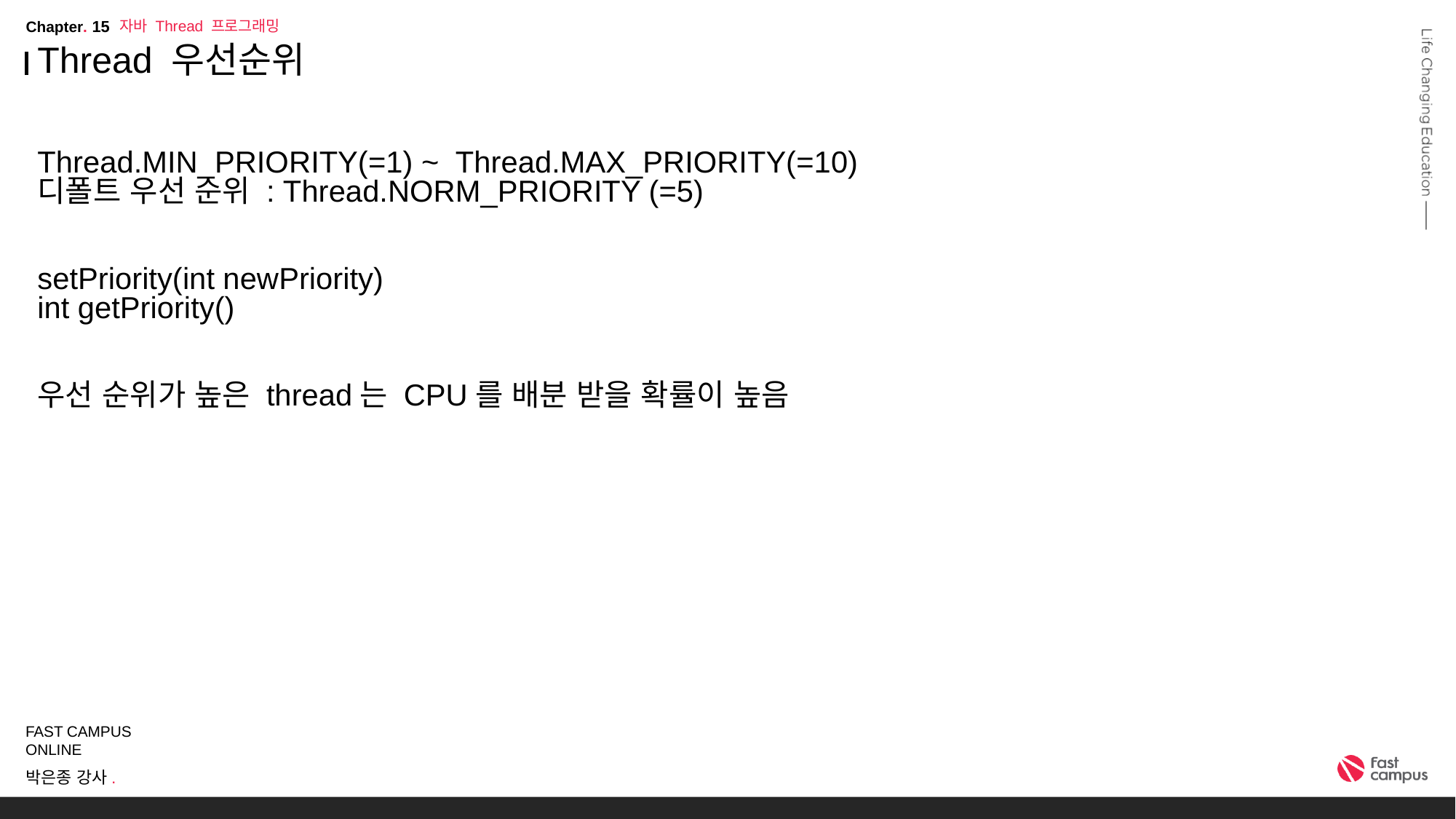

자바 Thread 프로그래밍
15
# Thread 우선순위 Thread.MIN_PRIORITY(=1) ~  Thread.MAX_PRIORITY(=10) 디폴트 우선 순위 : Thread.NORM_PRIORITY (=5) setPriority(int newPriority) int getPriority() 우선 순위가 높은 thread는 CPU를 배분 받을 확률이 높음